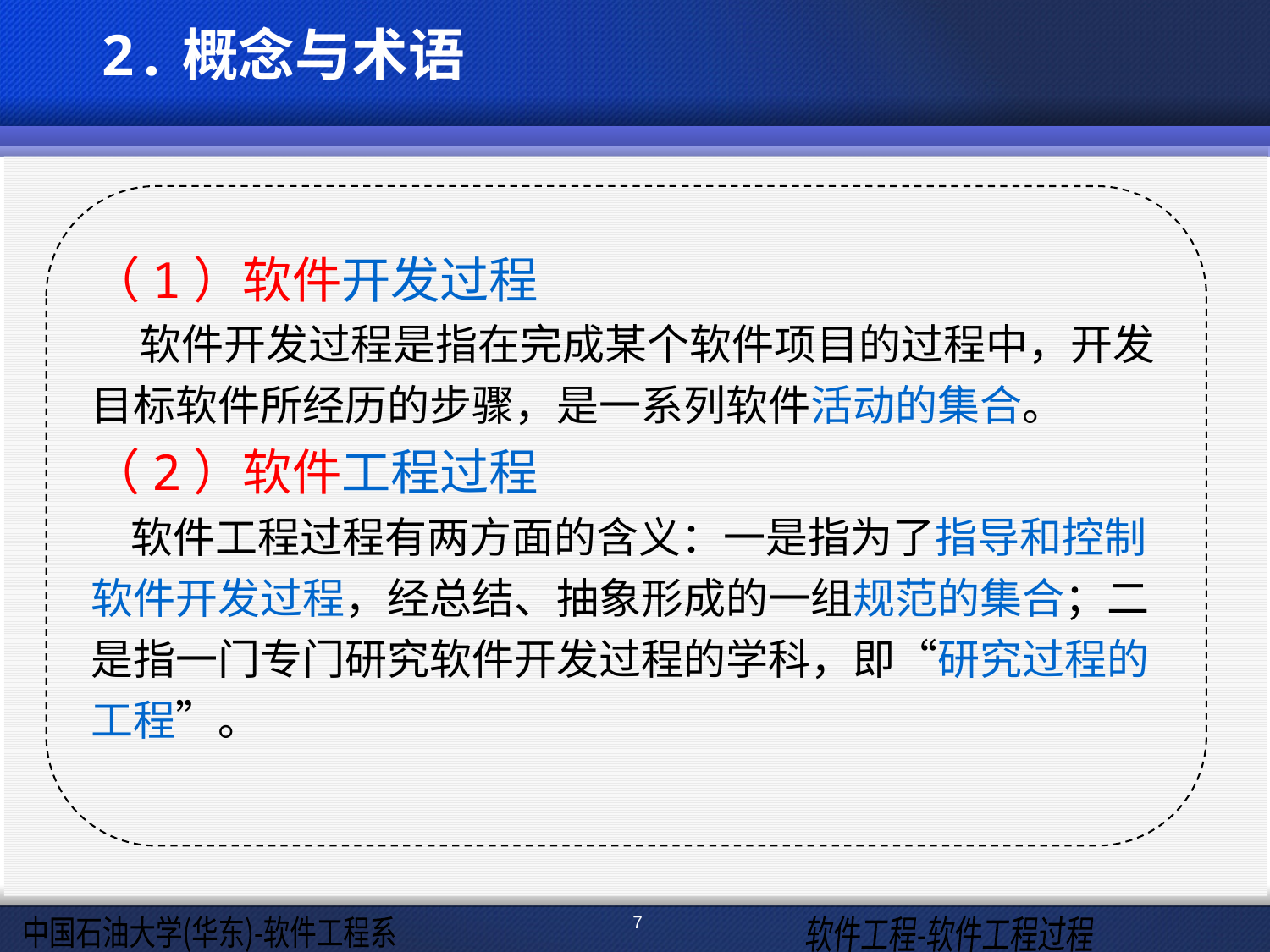

2.概念与术语
（1）软件开发过程
    软件开发过程是指在完成某个软件项目的过程中，开发目标软件所经历的步骤，是一系列软件活动的集合。
（2）软件工程过程
    软件工程过程有两方面的含义：一是指为了指导和控制软件开发过程，经总结、抽象形成的一组规范的集合；二是指一门专门研究软件开发过程的学科，即“研究过程的工程”。

7